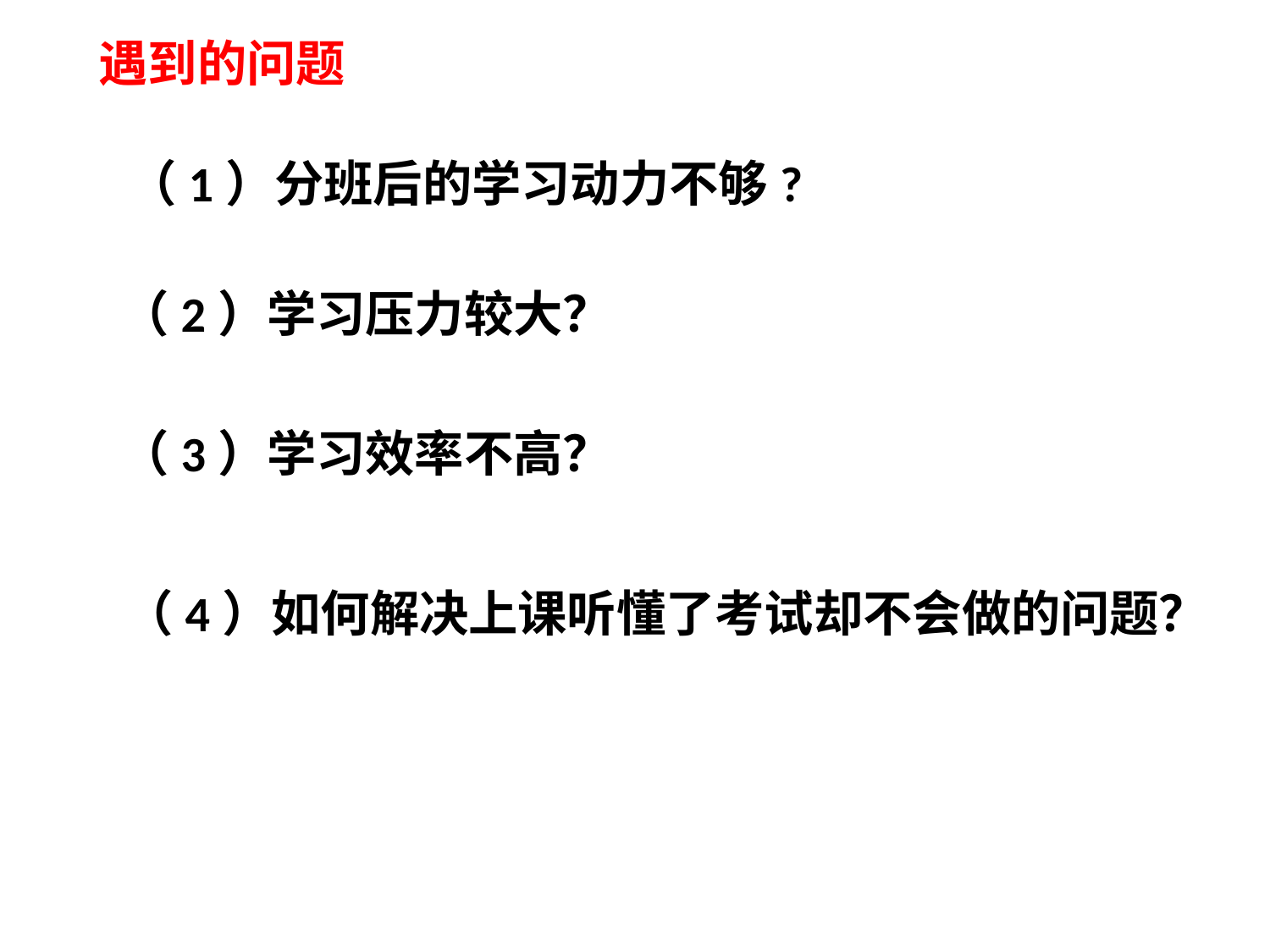

遇到的问题
（1）分班后的学习动力不够?
（2）学习压力较大？
（3）学习效率不高？
（4）如何解决上课听懂了考试却不会做的问题？